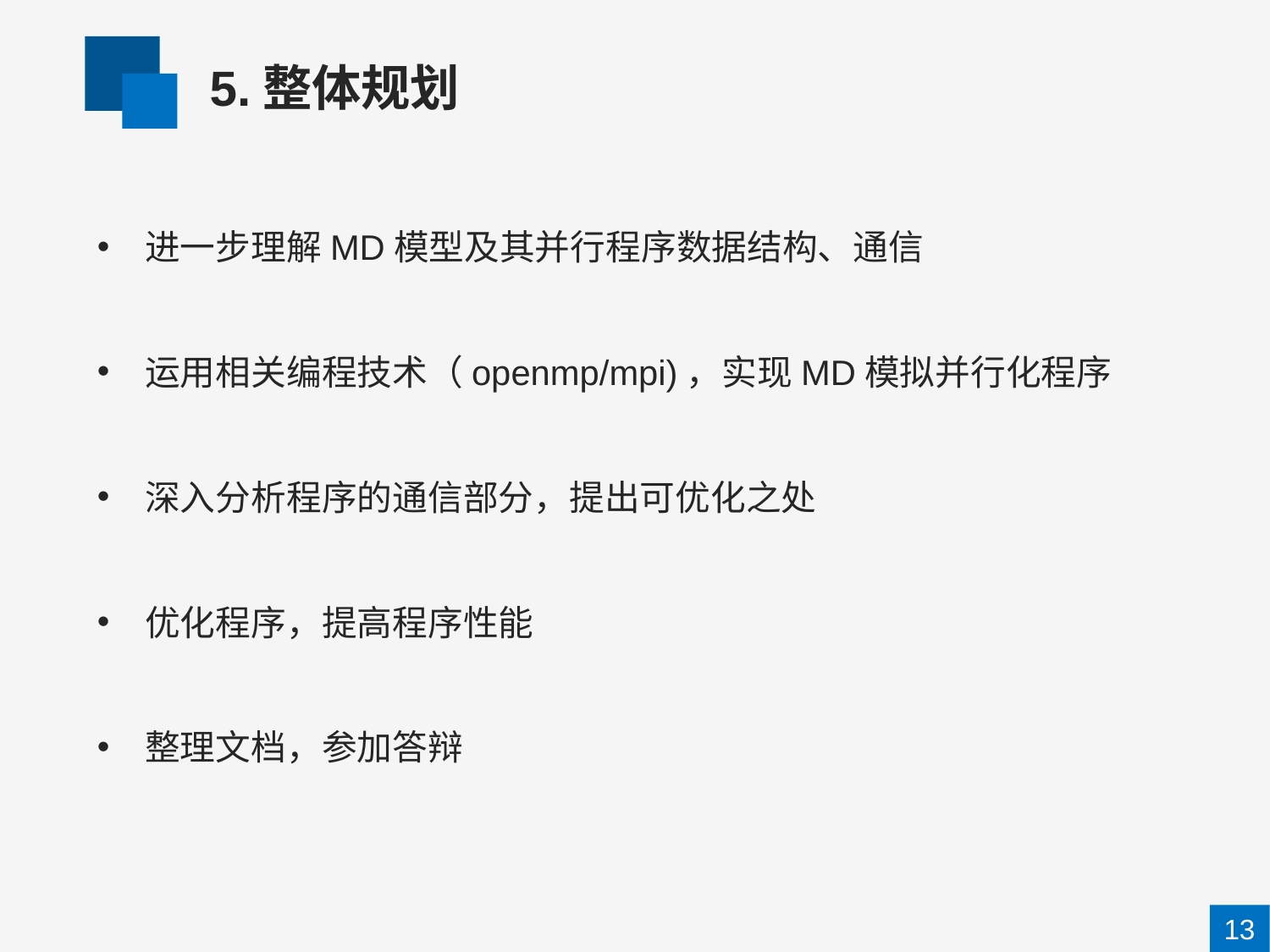

5.整体规划
进一步理解MD模型及其并行程序数据结构、通信
运用相关编程技术（openmp/mpi)，实现MD模拟并行化程序
深入分析程序的通信部分，提出可优化之处
优化程序，提高程序性能
整理文档，参加答辩
13